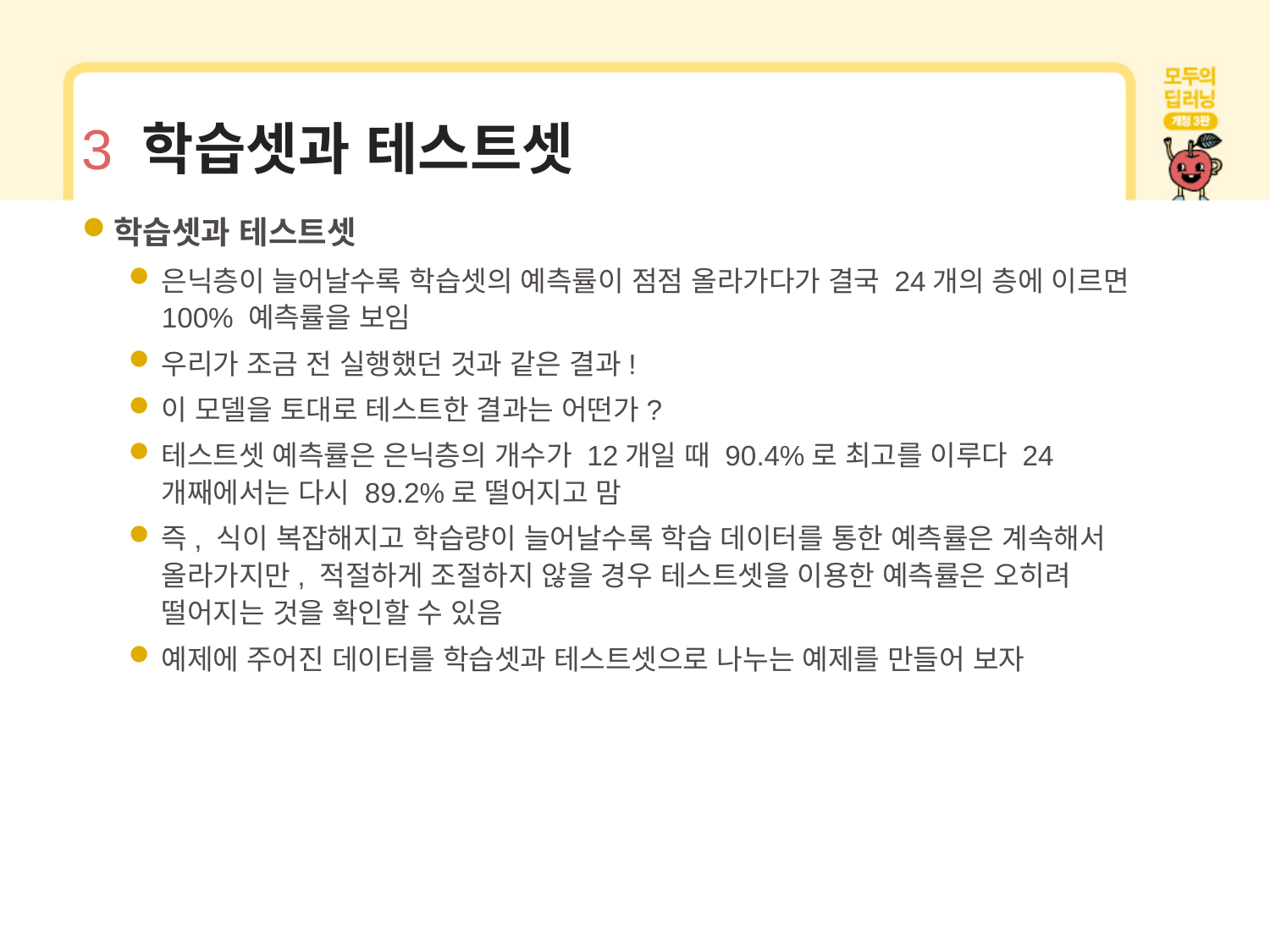

# 3 학습셋과 테스트셋
학습셋과 테스트셋
은닉층이 늘어날수록 학습셋의 예측률이 점점 올라가다가 결국 24개의 층에 이르면 100% 예측률을 보임
우리가 조금 전 실행했던 것과 같은 결과!
이 모델을 토대로 테스트한 결과는 어떤가?
테스트셋 예측률은 은닉층의 개수가 12개일 때 90.4%로 최고를 이루다 24개째에서는 다시 89.2%로 떨어지고 맘
즉, 식이 복잡해지고 학습량이 늘어날수록 학습 데이터를 통한 예측률은 계속해서 올라가지만, 적절하게 조절하지 않을 경우 테스트셋을 이용한 예측률은 오히려 떨어지는 것을 확인할 수 있음
예제에 주어진 데이터를 학습셋과 테스트셋으로 나누는 예제를 만들어 보자